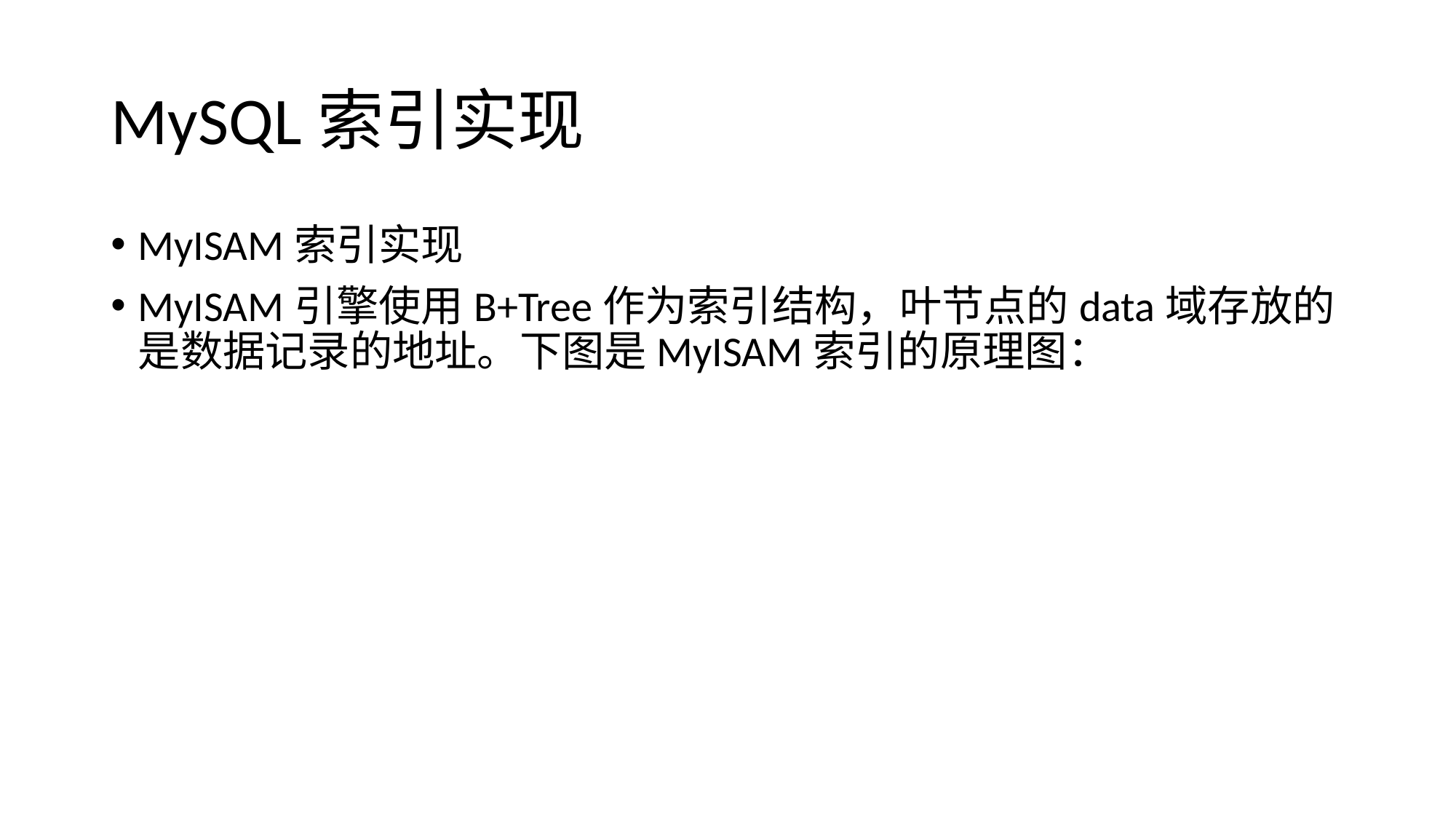

# MySQL索引实现
MyISAM索引实现
MyISAM引擎使用B+Tree作为索引结构，叶节点的data域存放的是数据记录的地址。下图是MyISAM索引的原理图：